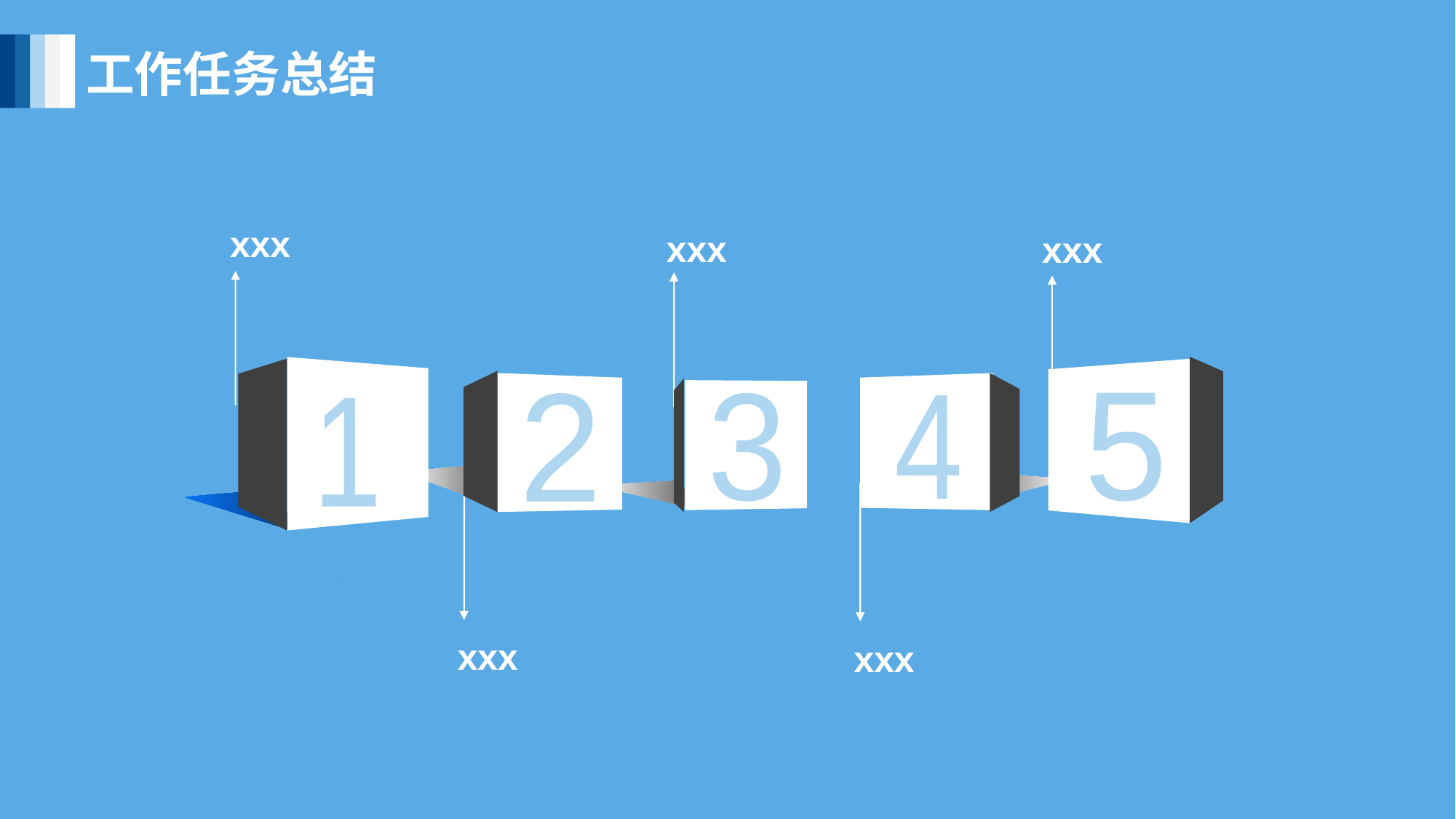

工作任务总结
xxx
xxx
xxx

5
3
2
4
1

xxx
xxx